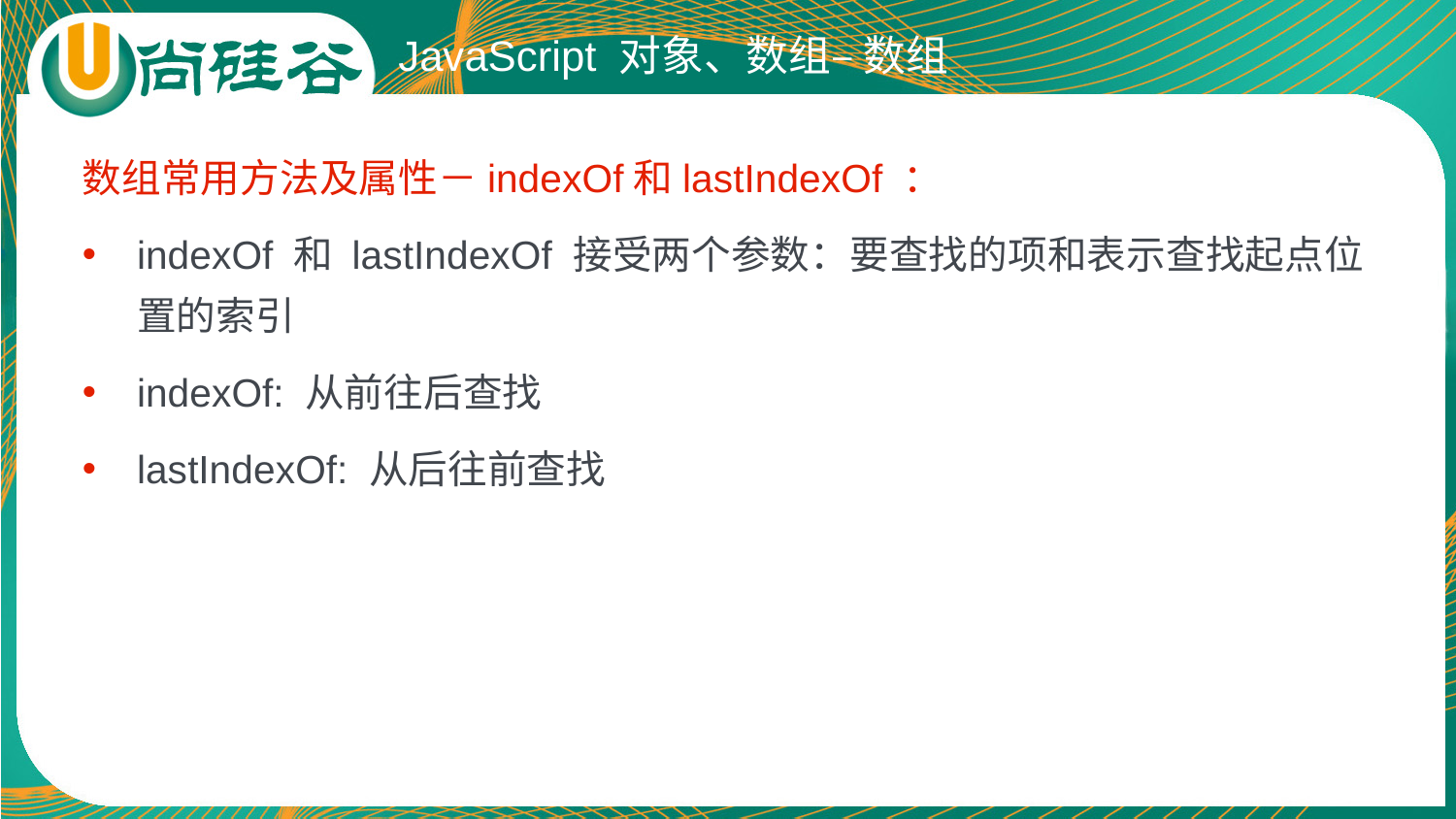

# JavaScript 对象、数组– 数组
数组常用方法及属性－indexOf和lastIndexOf ：
indexOf 和 lastIndexOf 接受两个参数：要查找的项和表示查找起点位置的索引
indexOf: 从前往后查找
lastIndexOf: 从后往前查找